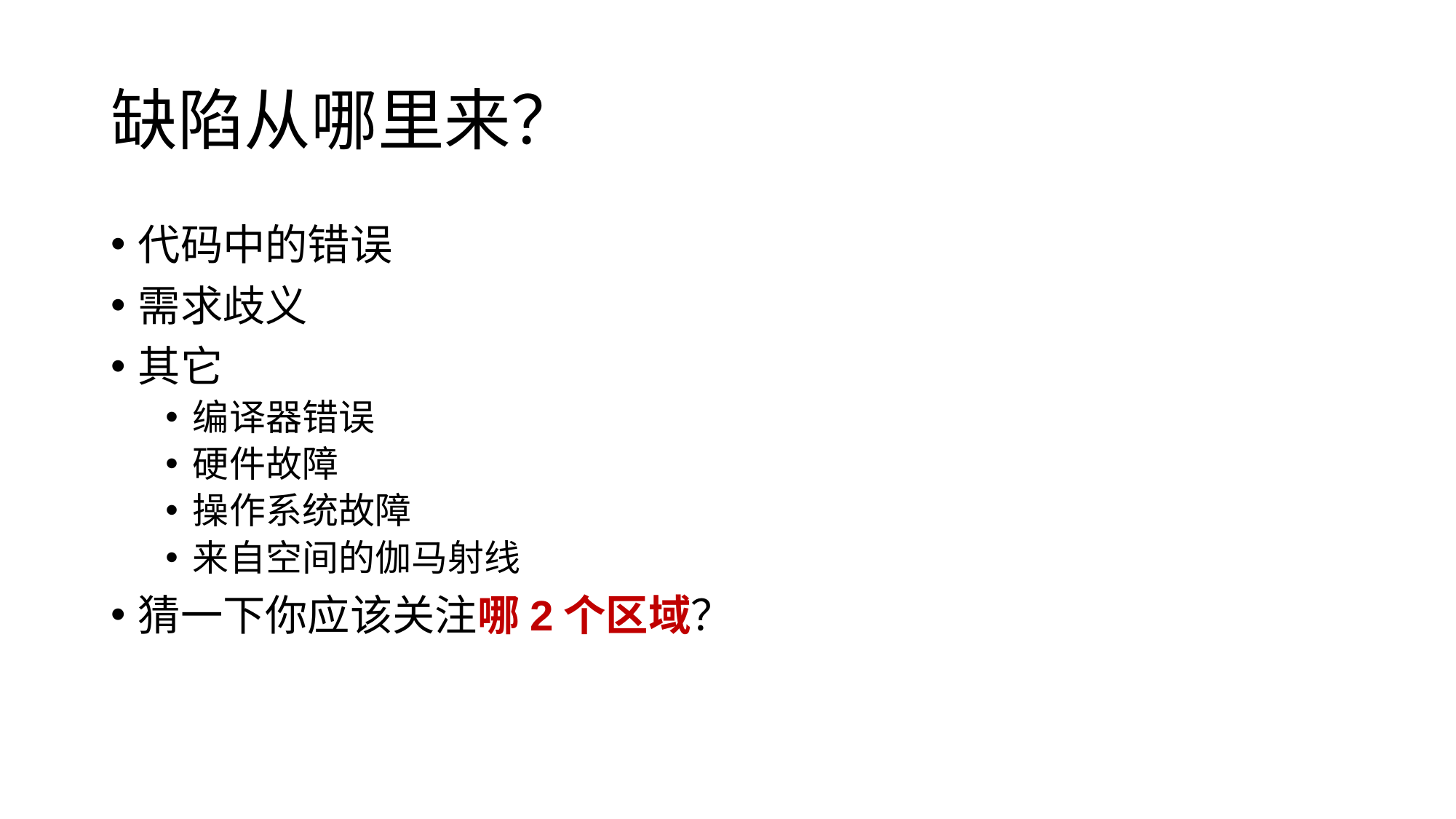

# 缺陷从哪里来？
代码中的错误
需求歧义
其它
编译器错误
硬件故障
操作系统故障
来自空间的伽马射线
猜一下你应该关注哪2个区域？